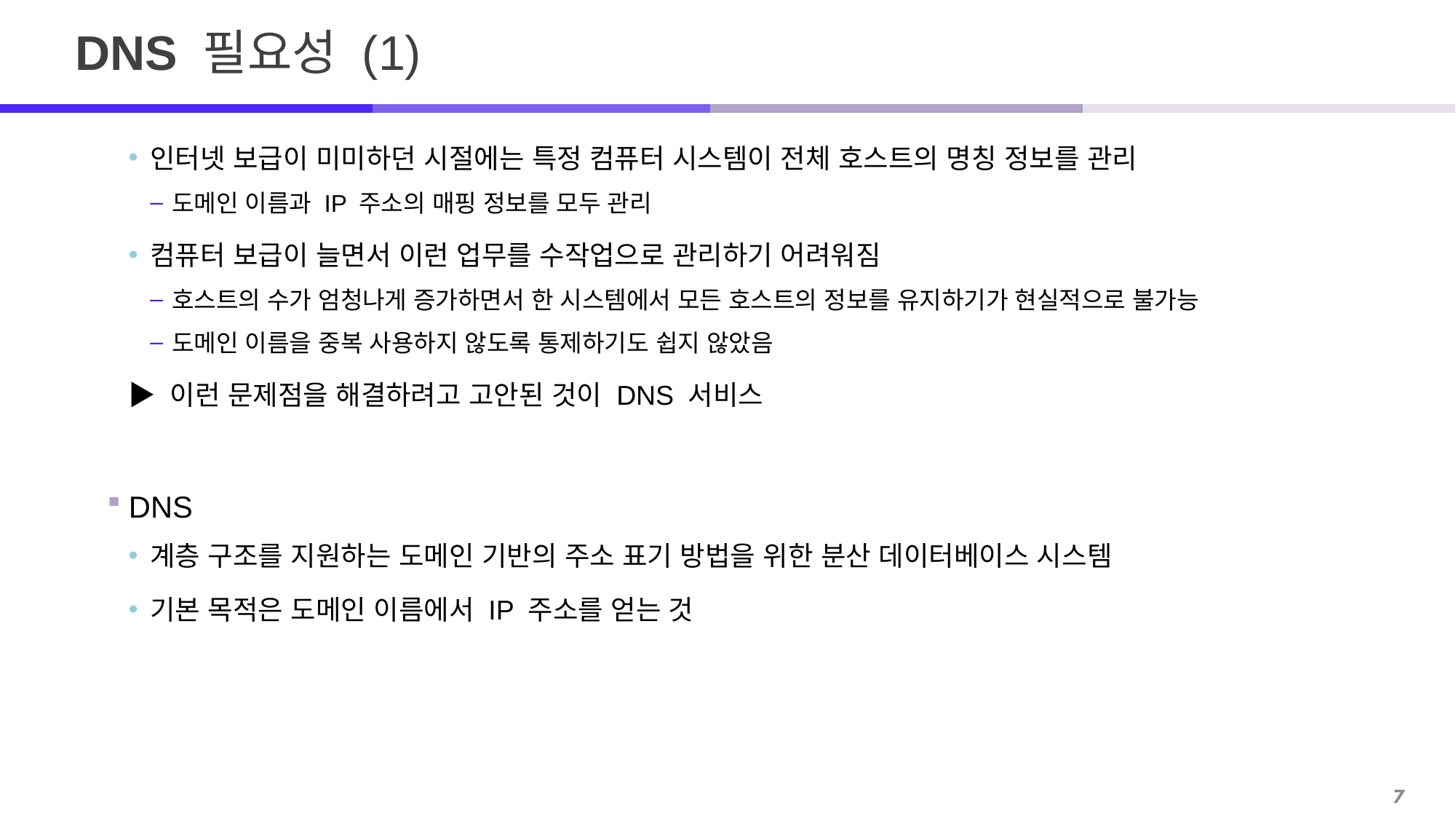

# DNS 필요성 (1)
인터넷 보급이 미미하던 시절에는 특정 컴퓨터 시스템이 전체 호스트의 명칭 정보를 관리
도메인 이름과 IP 주소의 매핑 정보를 모두 관리
컴퓨터 보급이 늘면서 이런 업무를 수작업으로 관리하기 어려워짐
호스트의 수가 엄청나게 증가하면서 한 시스템에서 모든 호스트의 정보를 유지하기가 현실적으로 불가능
도메인 이름을 중복 사용하지 않도록 통제하기도 쉽지 않았음
▶ 이런 문제점을 해결하려고 고안된 것이 DNS 서비스

DNS
계층 구조를 지원하는 도메인 기반의 주소 표기 방법을 위한 분산 데이터베이스 시스템
기본 목적은 도메인 이름에서 IP 주소를 얻는 것